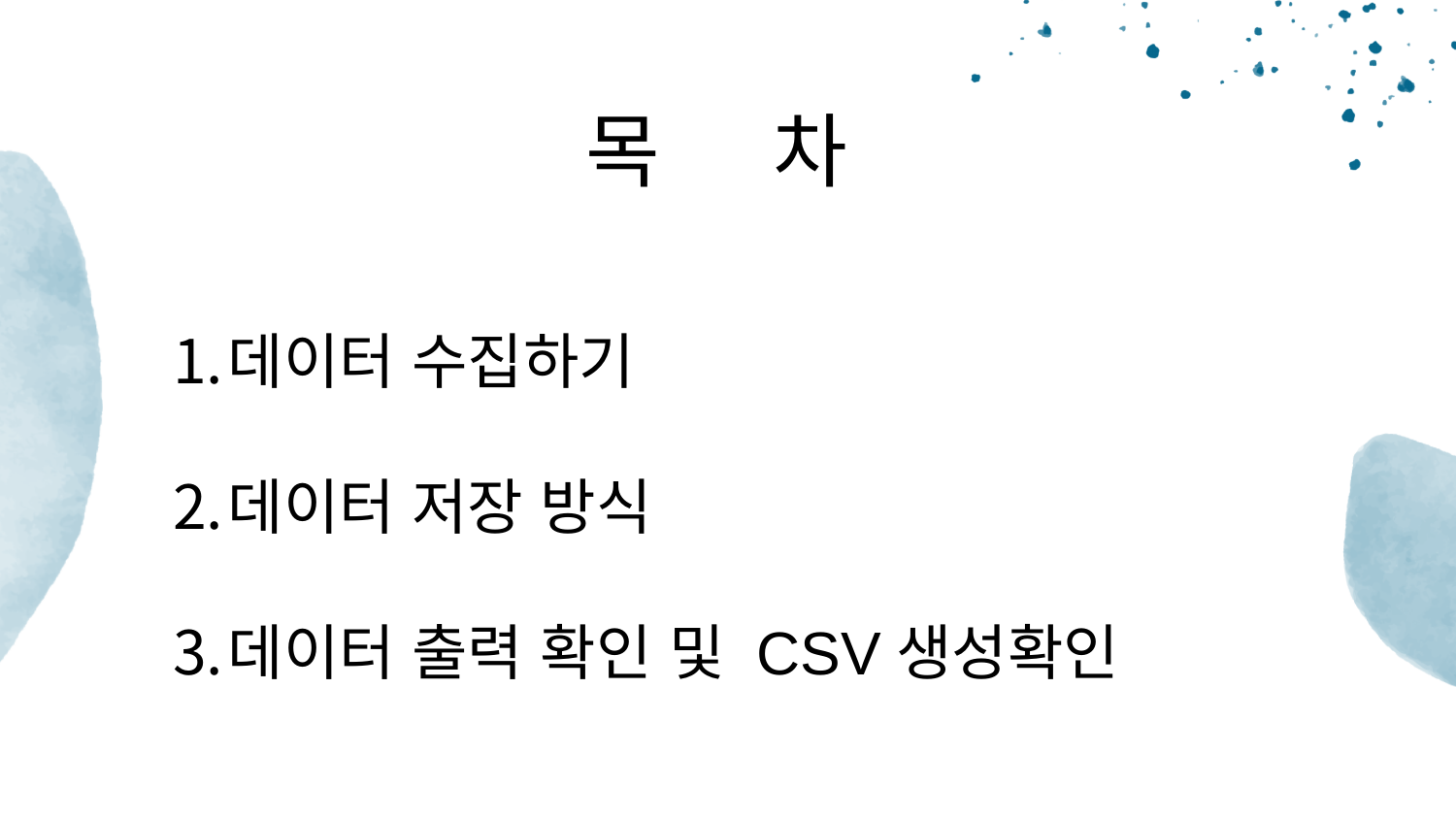

# 목     차
데이터 수집하기

데이터 저장 방식

데이터 출력 확인 및 CSV생성확인